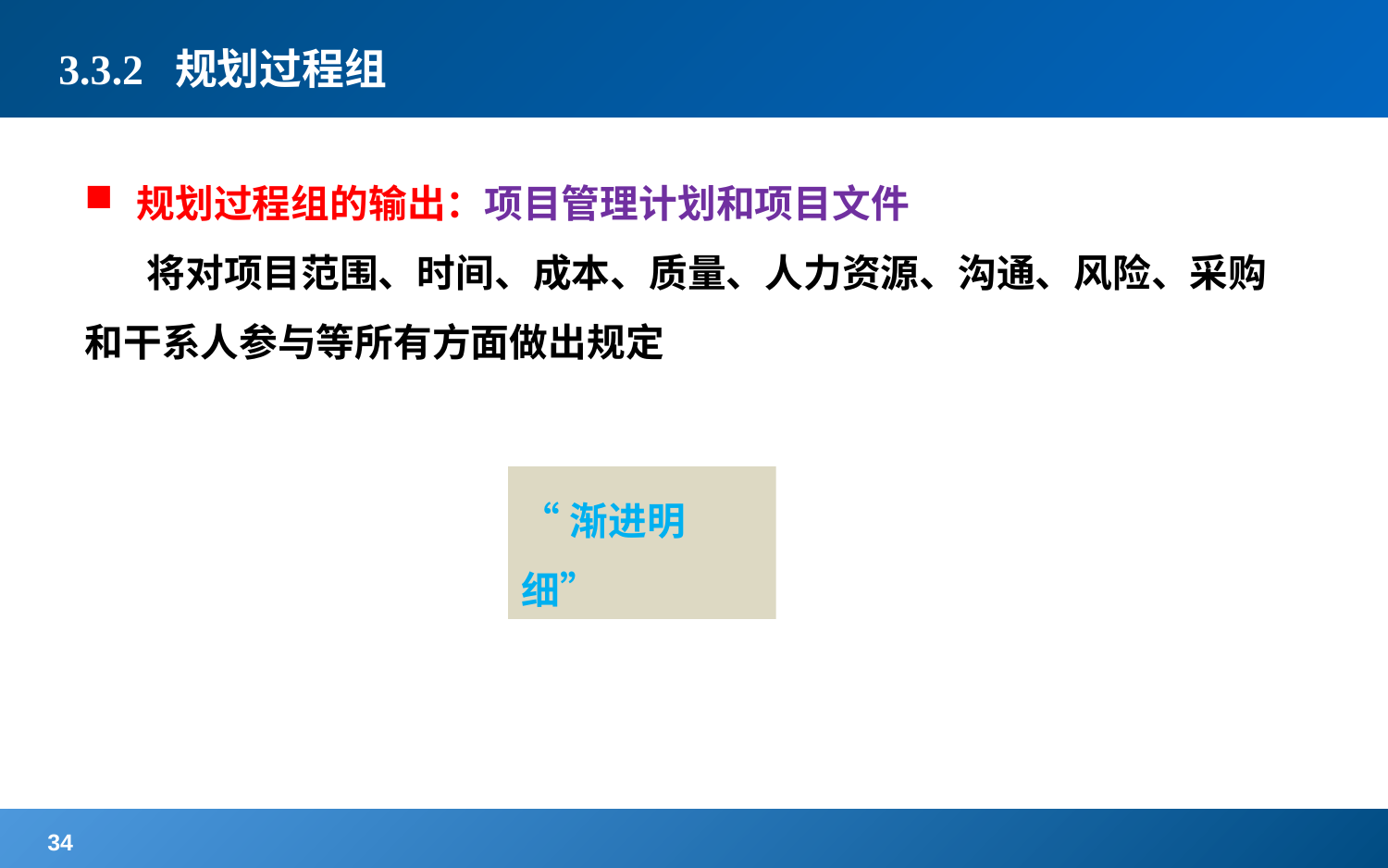

# 3.3.2  规划过程组
规划过程组的输出：项目管理计划和项目文件
      将对项目范围、时间、成本、质量、人力资源、沟通、风险、采购和干系人参与等所有方面做出规定

“渐进明细”